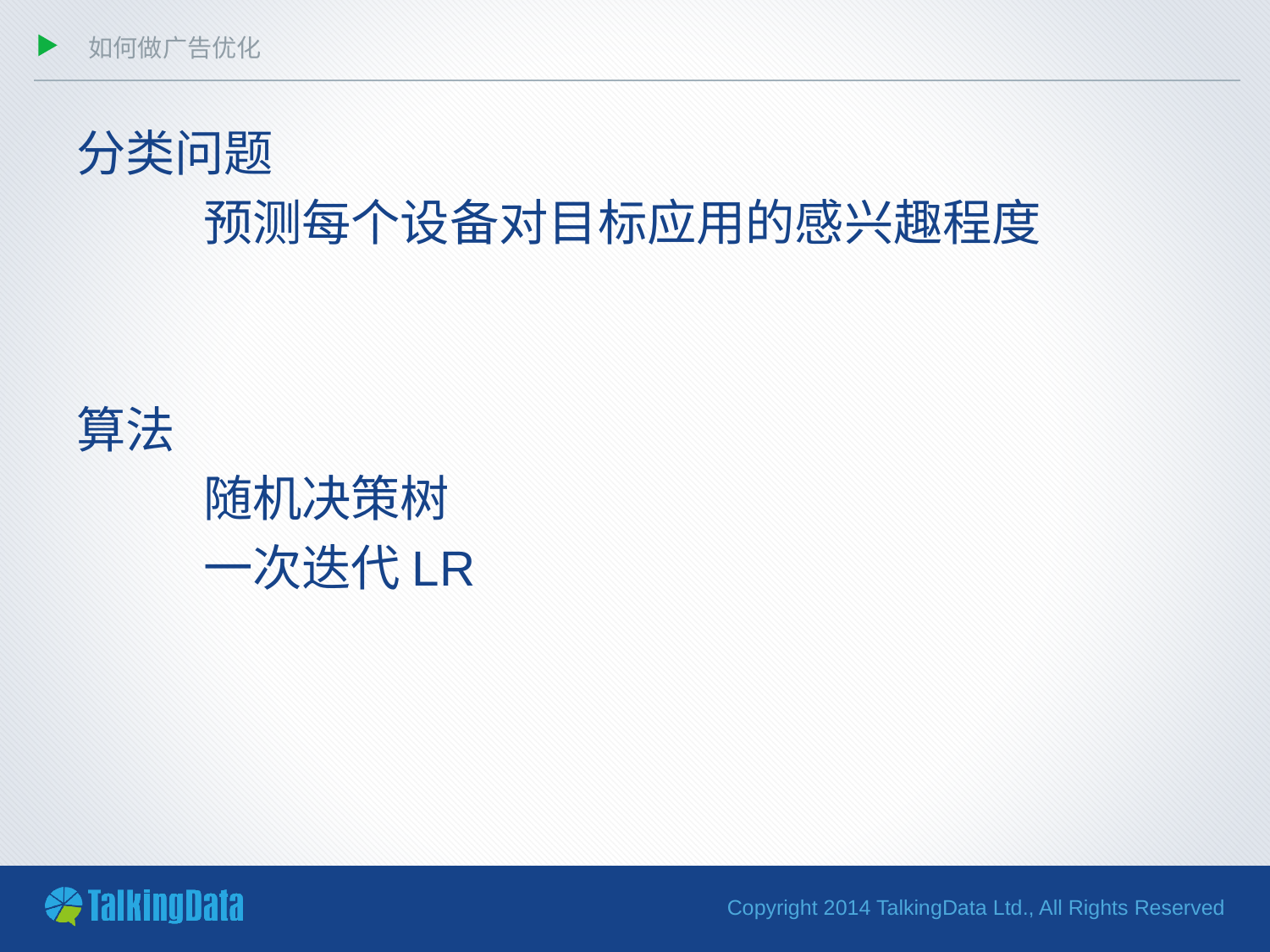

# 如何做广告优化
分类问题
	预测每个设备对目标应用的感兴趣程度

算法
	随机决策树
	一次迭代LR